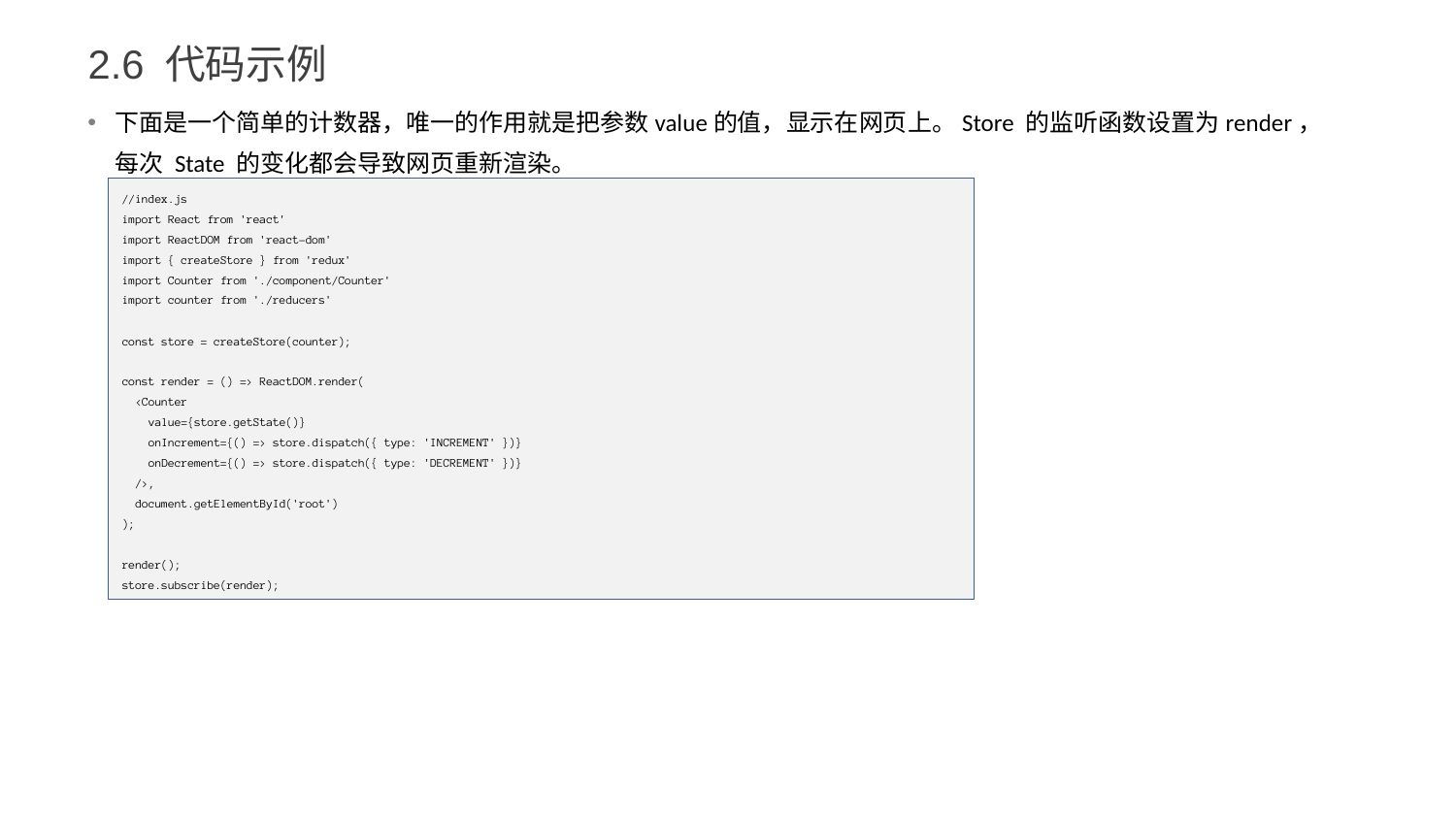

2.6 代码示例
下面是一个简单的计数器，唯一的作用就是把参数value的值，显示在网页上。Store 的监听函数设置为render，每次 State 的变化都会导致网页重新渲染。
//index.js
import React from 'react'
import ReactDOM from 'react-dom'
import { createStore } from 'redux'
import Counter from './component/Counter'
import counter from './reducers'

const store = createStore(counter);

const render = () => ReactDOM.render(
  <Counter
    value={store.getState()}
    onIncrement={() => store.dispatch({ type: 'INCREMENT' })}
    onDecrement={() => store.dispatch({ type: 'DECREMENT' })}
  />,
  document.getElementById('root')
);

render();
store.subscribe(render);